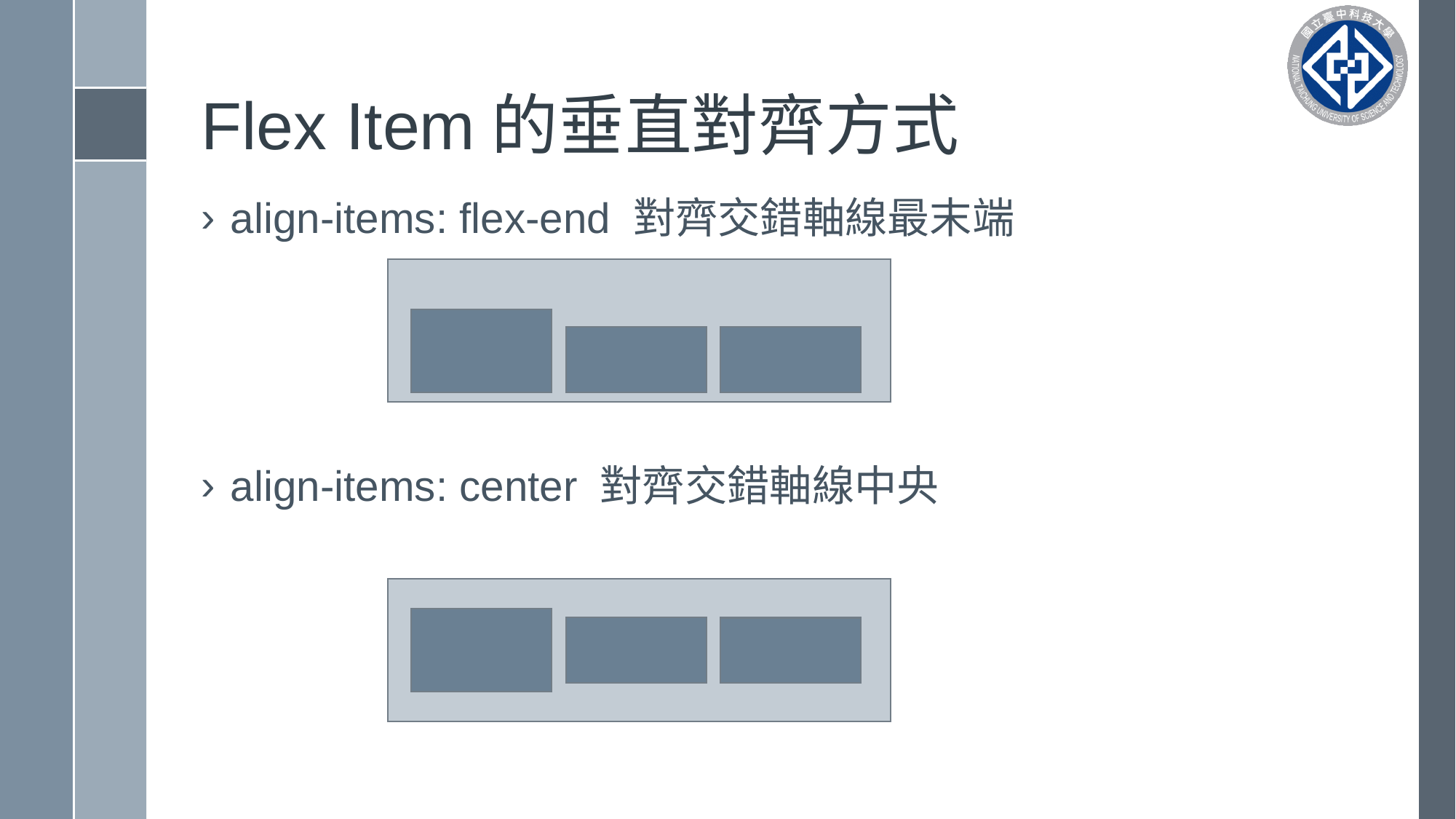

# Flex Item的垂直對齊方式
align-items: flex-end 對齊交錯軸線最末端

align-items: center 對齊交錯軸線中央